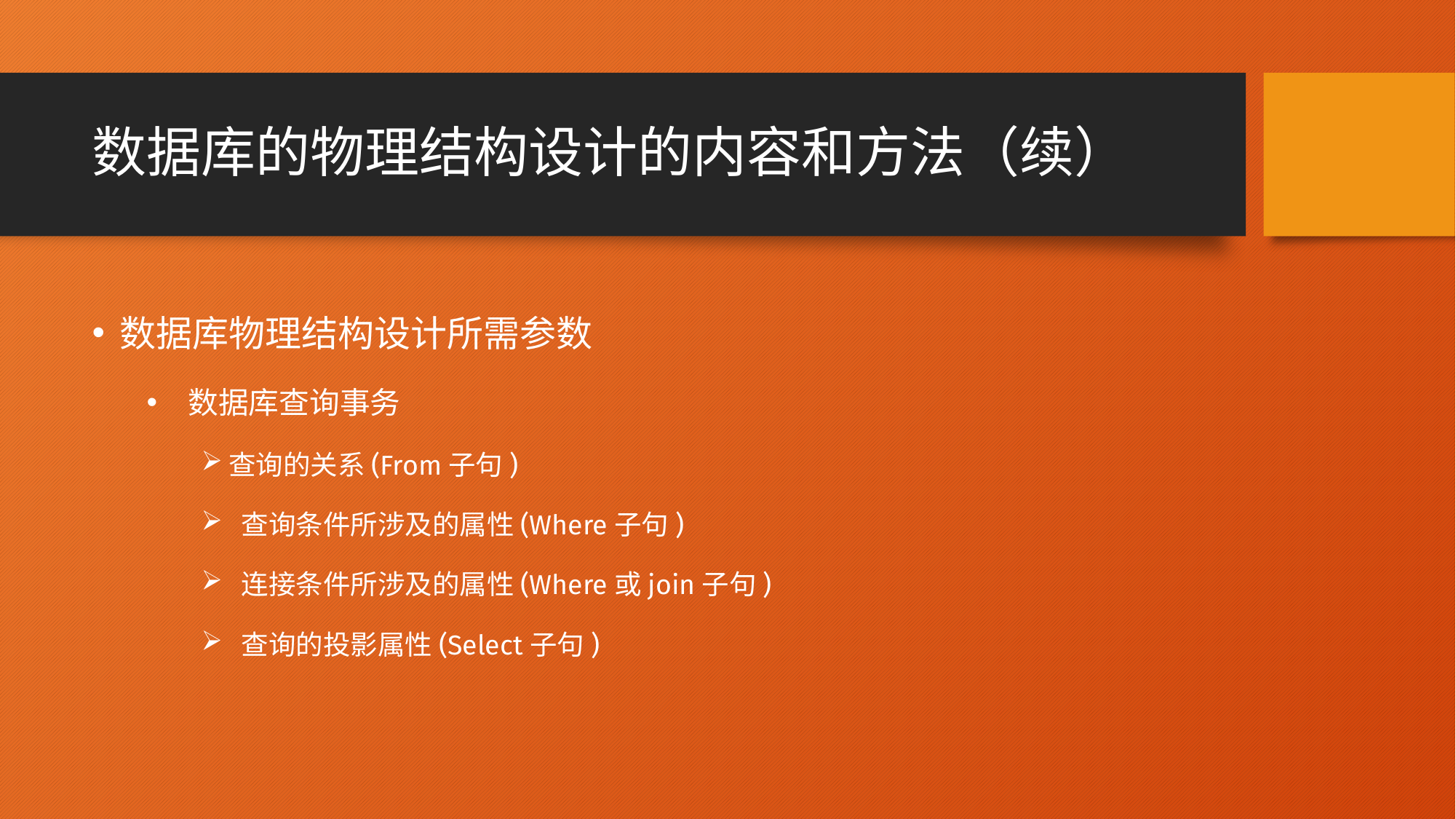

# 数据库的物理结构设计的内容和方法（续）
数据库物理结构设计所需参数
 数据库查询事务
查询的关系(From子句)
 查询条件所涉及的属性(Where子句)
 连接条件所涉及的属性(Where或join子句)
 查询的投影属性(Select子句)